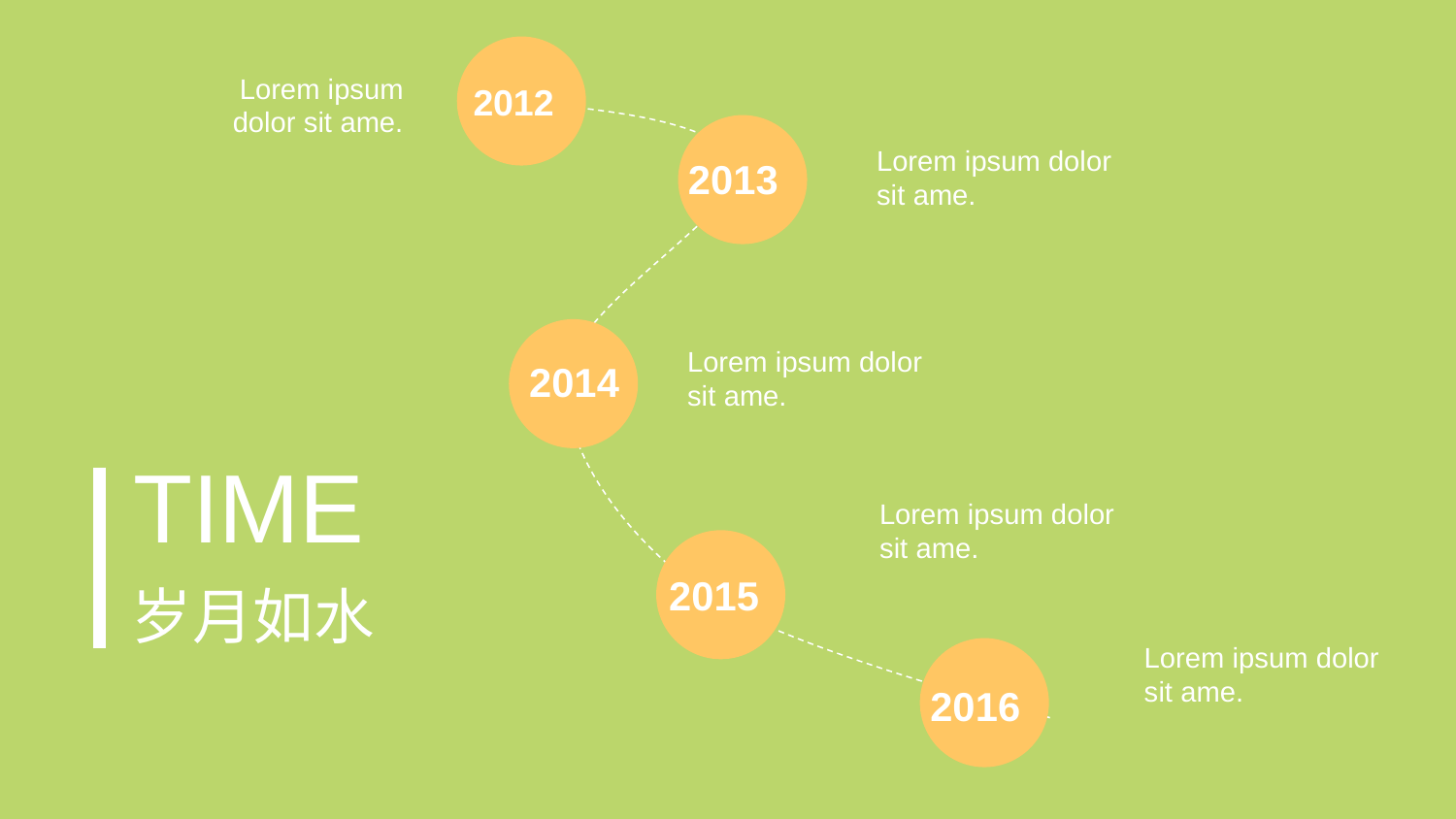

Lorem ipsum dolor sit ame.
2012

Lorem ipsum dolor sit ame.
2013

Lorem ipsum dolor sit ame.
2014
TIME
Lorem ipsum dolor sit ame.

2015
岁月如水
Lorem ipsum dolor sit ame.

2016